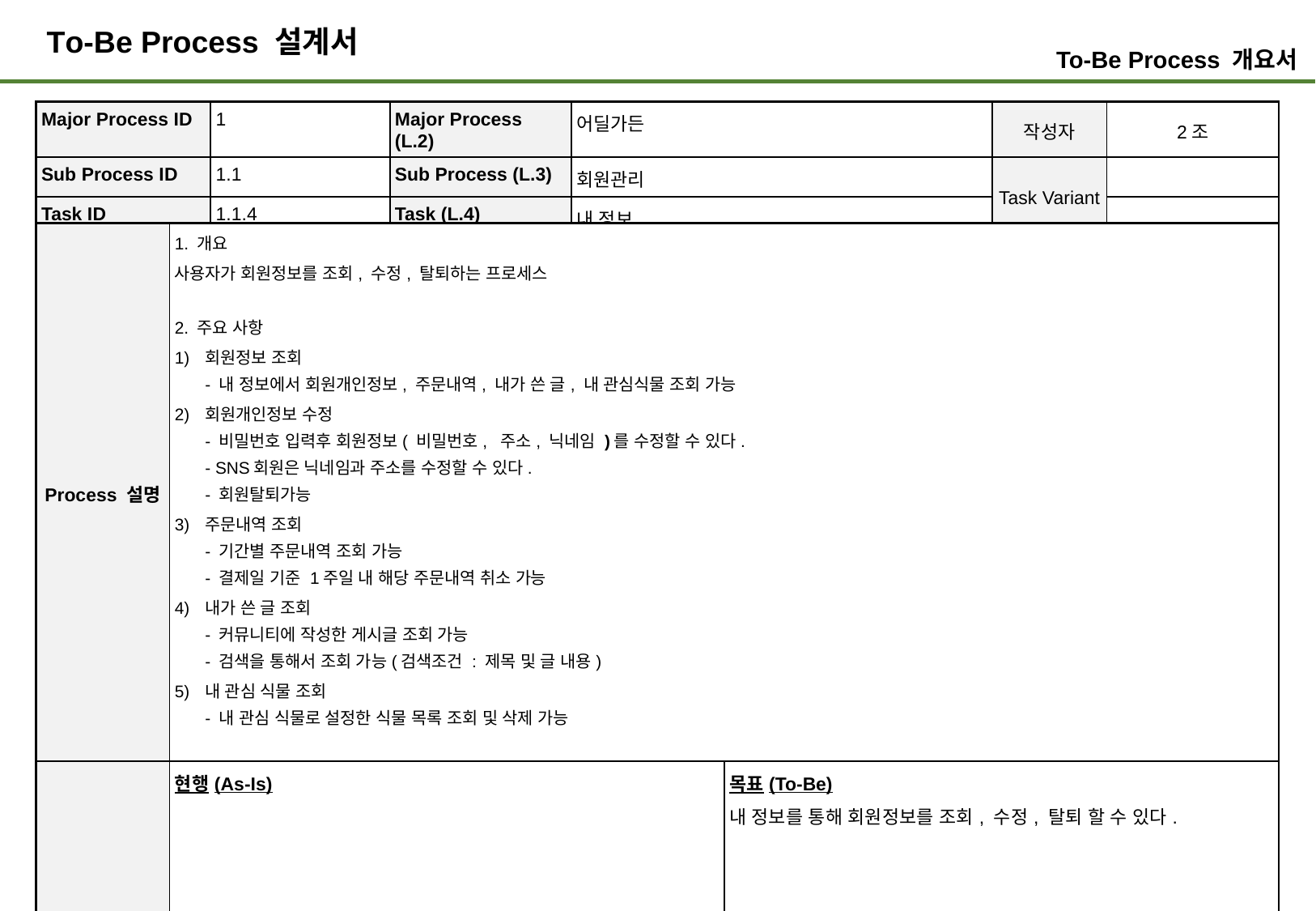

# To-Be Process 설계서
To-Be Process 개요서
| Major Process ID | 1 | Major Process (L.2) | 어딜가든 | 작성자 | 2조 |
| --- | --- | --- | --- | --- | --- |
| Sub Process ID | 1.1 | Sub Process (L.3) | 회원관리 | Task Variant |  |
| Task ID | 1.1.4 | Task (L.4) | 내 정보 |  |  |
| Process 설명 | 1. 개요 사용자가 회원정보를 조회, 수정, 탈퇴하는 프로세스 2. 주요 사항 회원정보 조회 - 내 정보에서 회원개인정보, 주문내역, 내가 쓴 글, 내 관심식물 조회 가능 회원개인정보 수정 - 비밀번호 입력후 회원정보( 비밀번호, 주소, 닉네임 )를 수정할 수 있다. - SNS회원은 닉네임과 주소를 수정할 수 있다. - 회원탈퇴가능 주문내역 조회 - 기간별 주문내역 조회 가능 - 결제일 기준 1주일 내 해당 주문내역 취소 가능 내가 쓴 글 조회 - 커뮤니티에 작성한 게시글 조회 가능 - 검색을 통해서 조회 가능(검색조건 : 제목 및 글 내용) 내 관심 식물 조회 - 내 관심 식물로 설정한 식물 목록 조회 및 삭제 가능 |  |
| --- | --- | --- |
|  | 현행(As-Is) | 목표(To-Be) 내 정보를 통해 회원정보를 조회, 수정, 탈퇴 할 수 있다. |